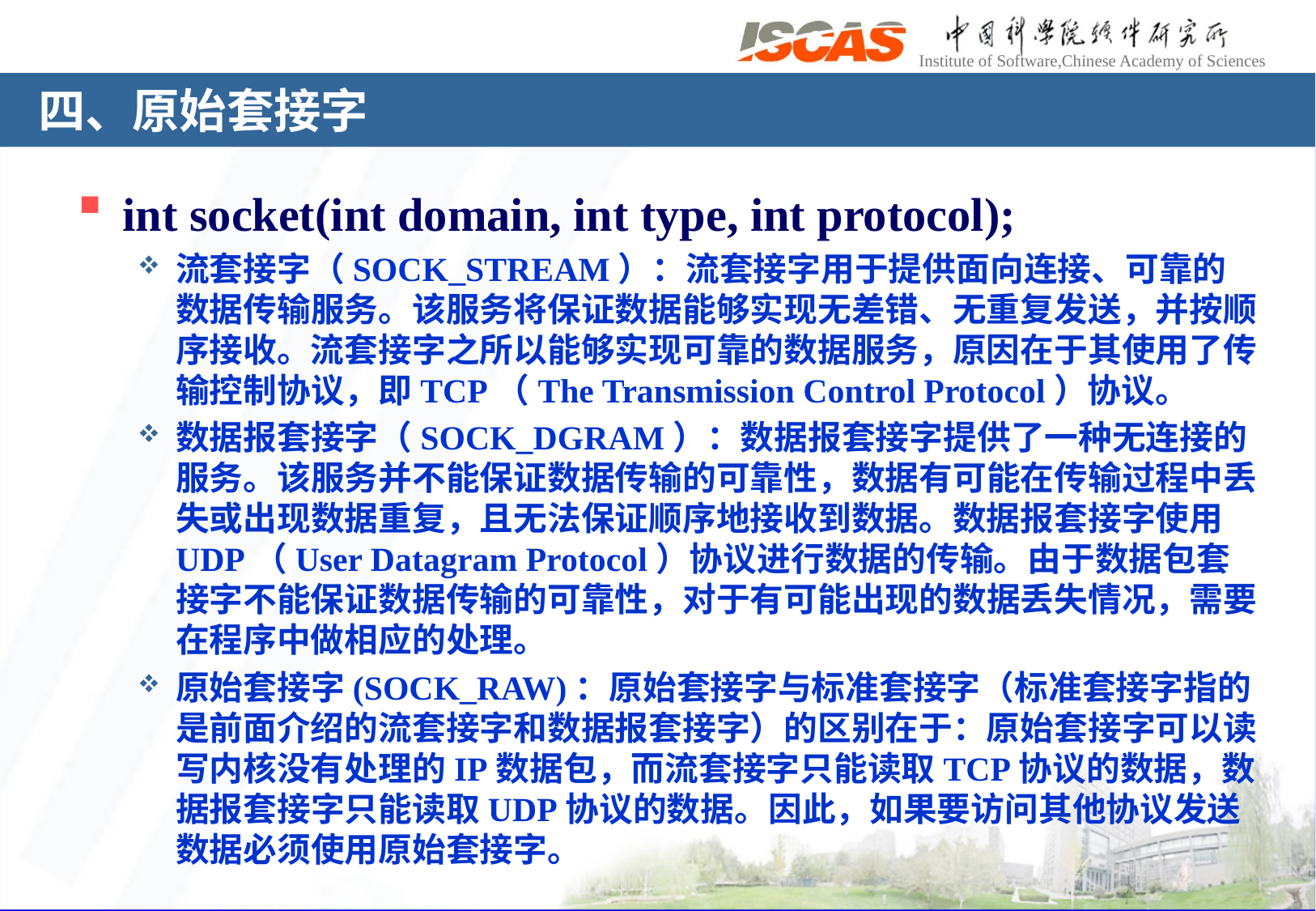

# 四、原始套接字
int socket(int domain, int type, int protocol);
流套接字（SOCK_STREAM）：流套接字用于提供面向连接、可靠的数据传输服务。该服务将保证数据能够实现无差错、无重复发送，并按顺序接收。流套接字之所以能够实现可靠的数据服务，原因在于其使用了传输控制协议，即TCP（The Transmission Control Protocol）协议。
数据报套接字（SOCK_DGRAM）：数据报套接字提供了一种无连接的服务。该服务并不能保证数据传输的可靠性，数据有可能在传输过程中丢失或出现数据重复，且无法保证顺序地接收到数据。数据报套接字使用UDP（User Datagram Protocol）协议进行数据的传输。由于数据包套接字不能保证数据传输的可靠性，对于有可能出现的数据丢失情况，需要在程序中做相应的处理。
原始套接字(SOCK_RAW)：原始套接字与标准套接字（标准套接字指的是前面介绍的流套接字和数据报套接字）的区别在于：原始套接字可以读写内核没有处理的IP数据包，而流套接字只能读取TCP协议的数据，数据报套接字只能读取UDP协议的数据。因此，如果要访问其他协议发送数据必须使用原始套接字。